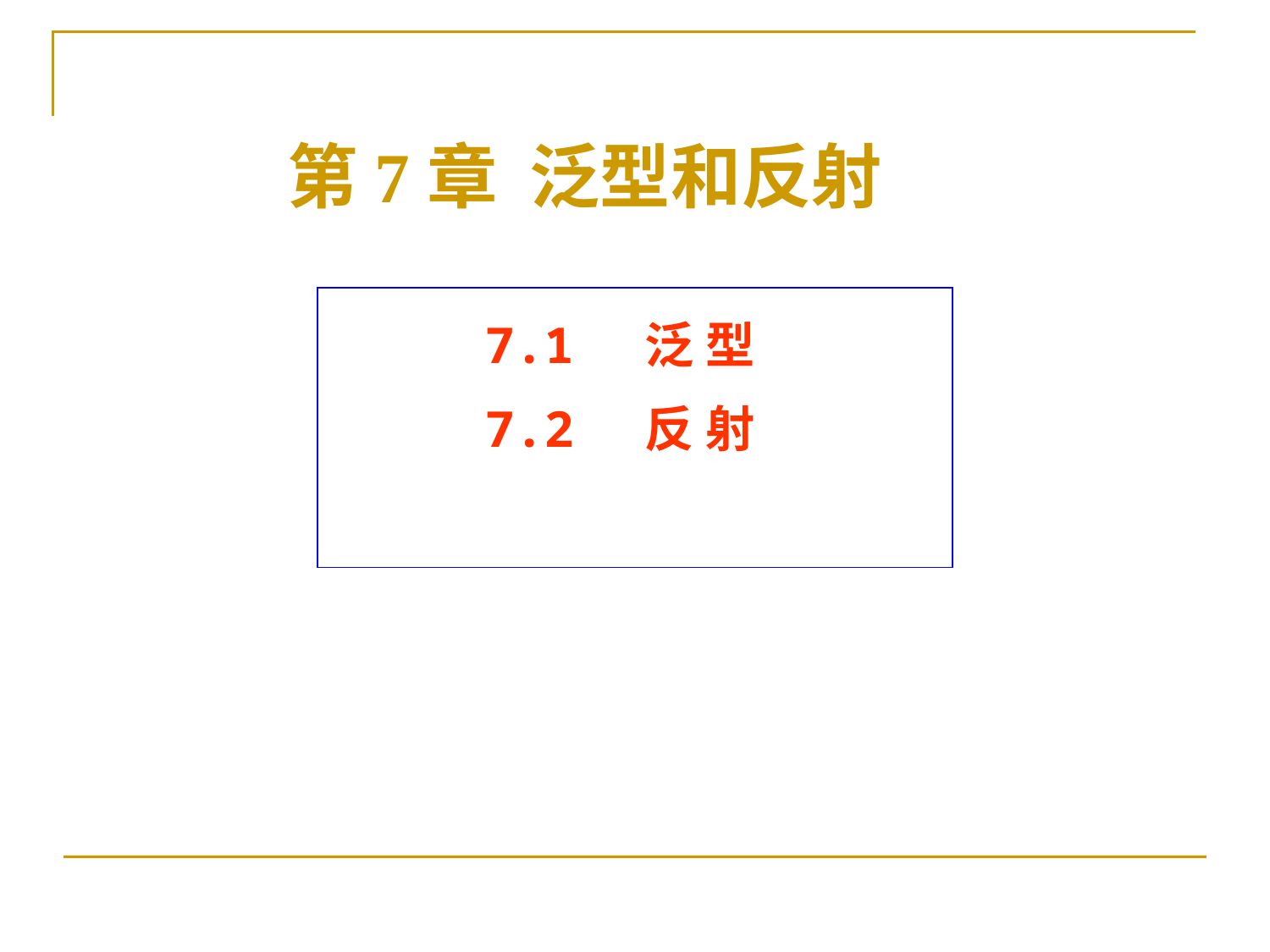

第7章  泛型和反射
7.1  泛 型
7.2  反 射